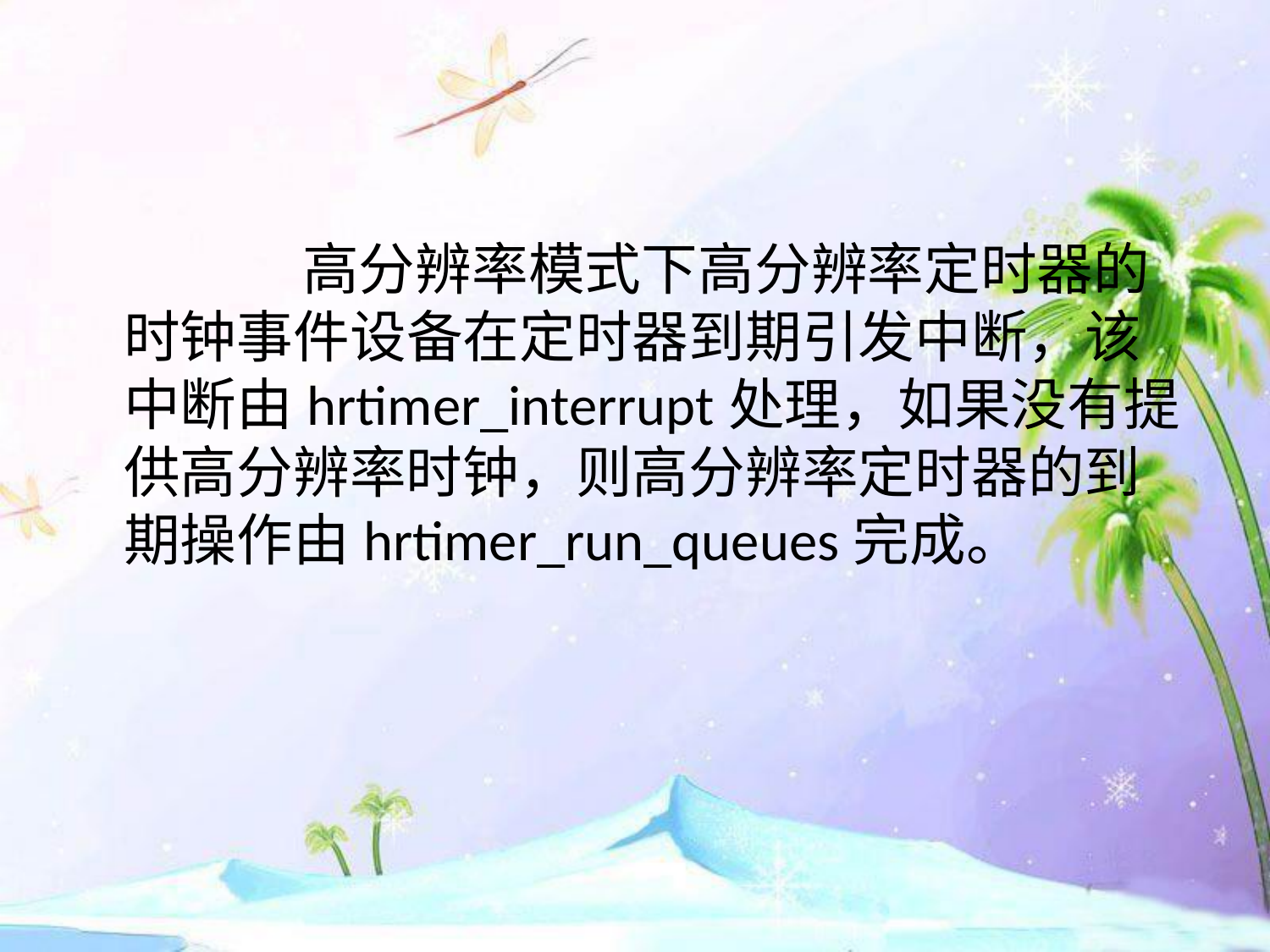

高分辨率模式下高分辨率定时器的时钟事件设备在定时器到期引发中断，该中断由hrtimer_interrupt处理，如果没有提供高分辨率时钟，则高分辨率定时器的到期操作由hrtimer_run_queues完成。